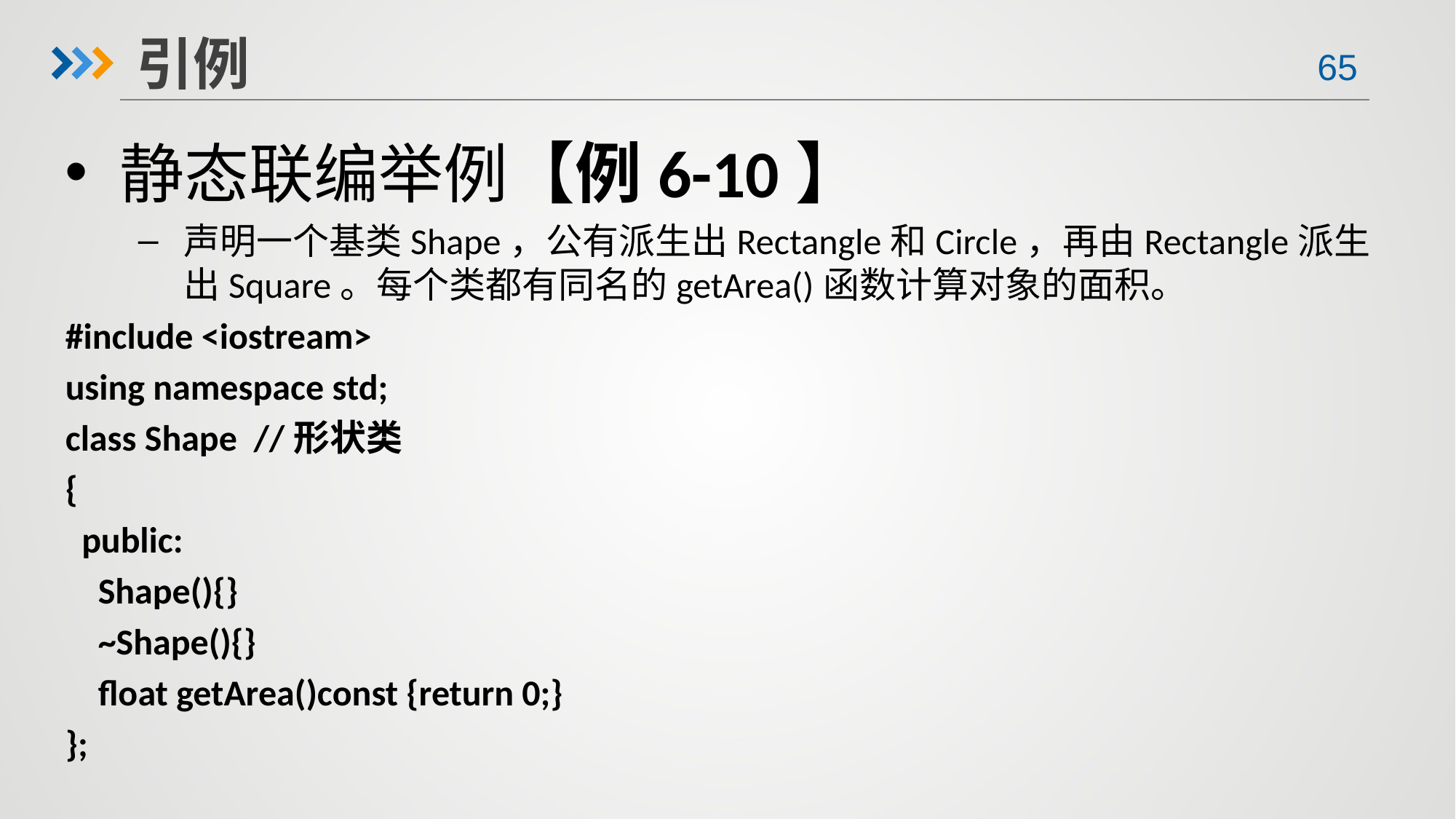

引例
静态联编举例【例6-10】
声明一个基类Shape，公有派生出Rectangle和Circle，再由Rectangle派生出Square。每个类都有同名的getArea()函数计算对象的面积。
#include <iostream>
using namespace std;
class Shape  //形状类
{
  public:
    Shape(){}
    ~Shape(){}
    float getArea()const {return 0;}
};